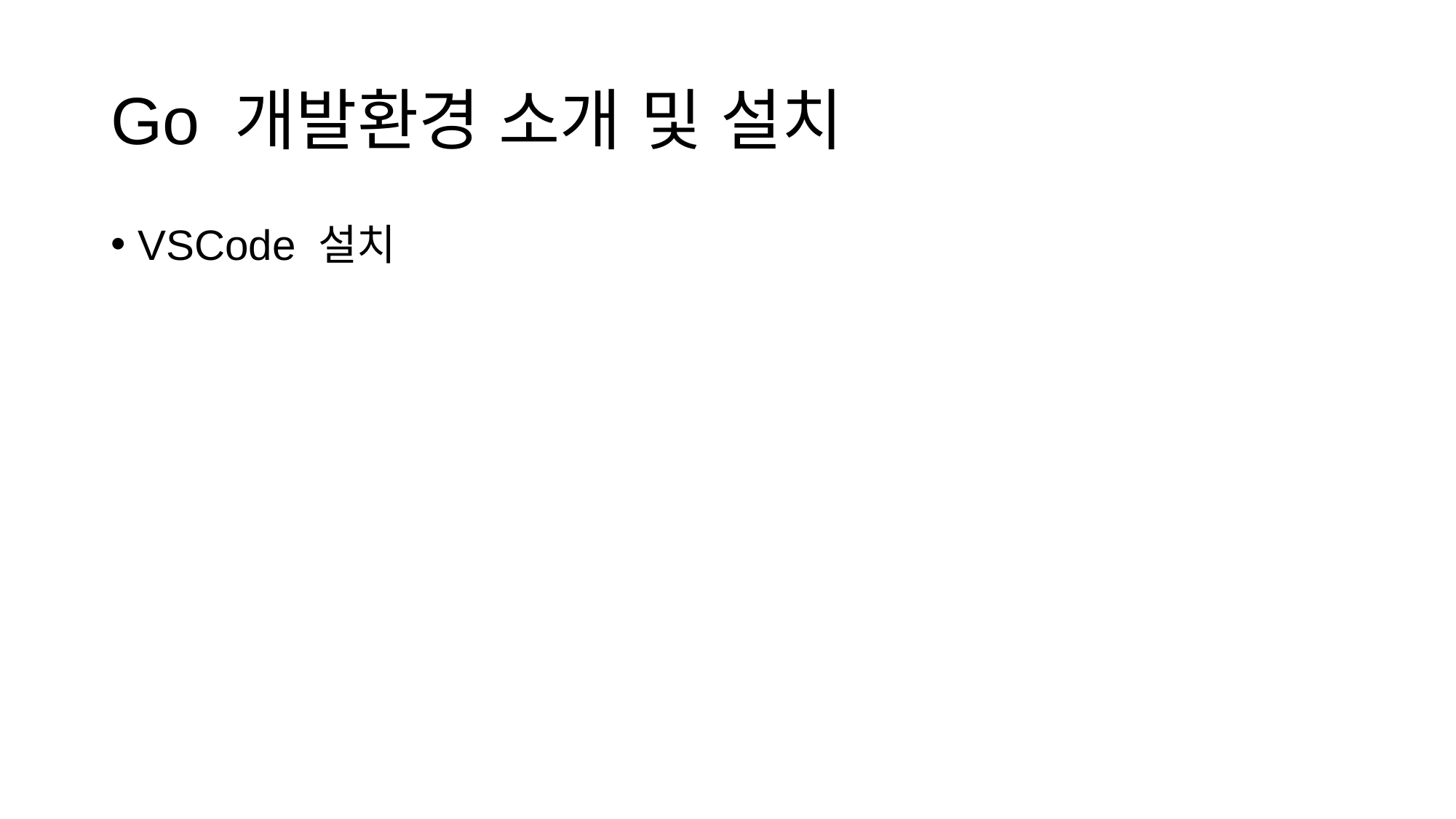

# Go 개발환경 소개 및 설치
VSCode 설치